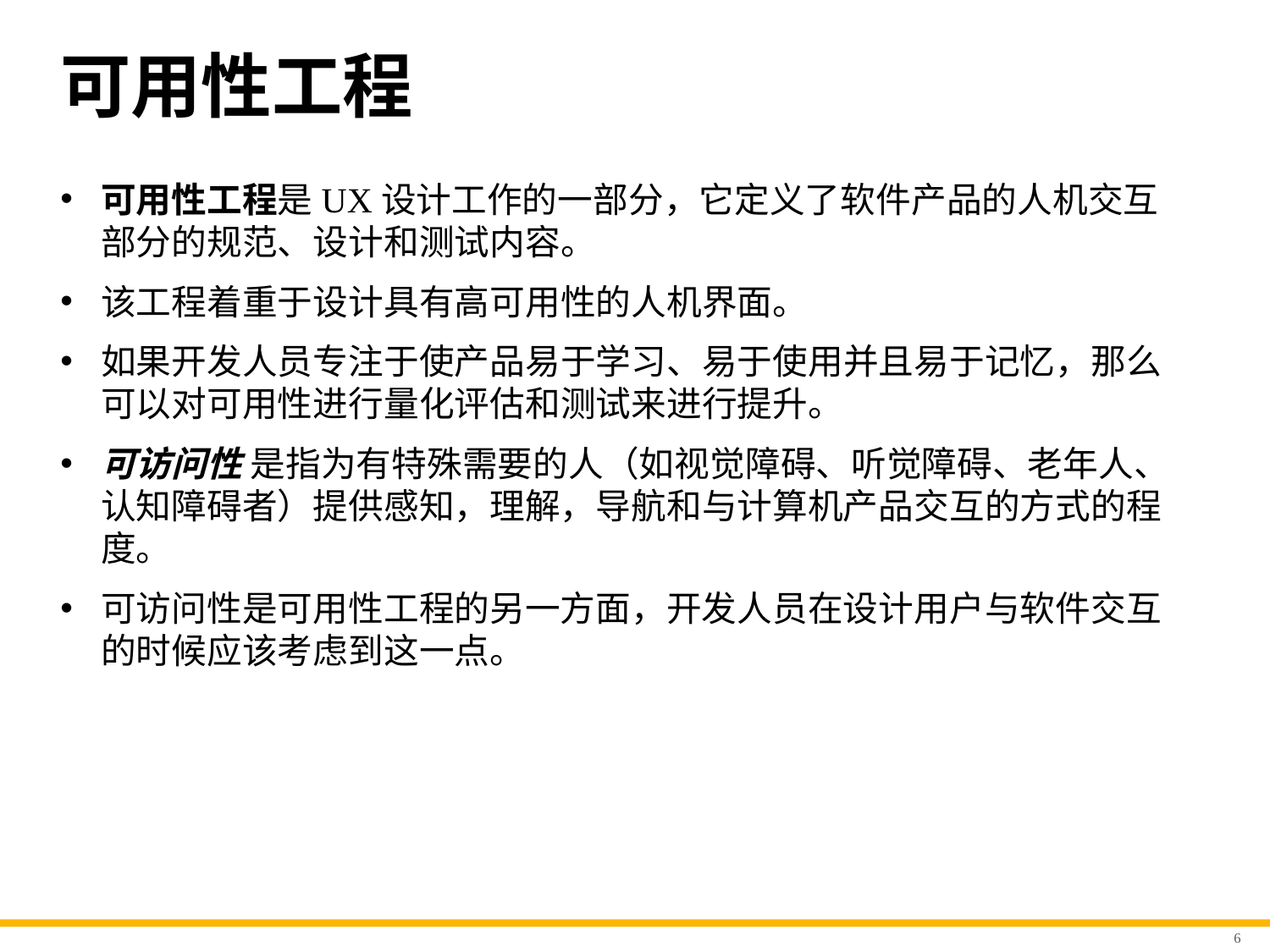

# 可用性工程
可用性工程是UX设计工作的一部分，它定义了软件产品的人机交互部分的规范、设计和测试内容。
该工程着重于设计具有高可用性的人机界面。
如果开发人员专注于使产品易于学习、易于使用并且易于记忆，那么可以对可用性进行量化评估和测试来进行提升。
可访问性 是指为有特殊需要的人（如视觉障碍、听觉障碍、老年人、认知障碍者）提供感知，理解，导航和与计算机产品交互的方式的程度。
可访问性是可用性工程的另一方面，开发人员在设计用户与软件交互的时候应该考虑到这一点。
6